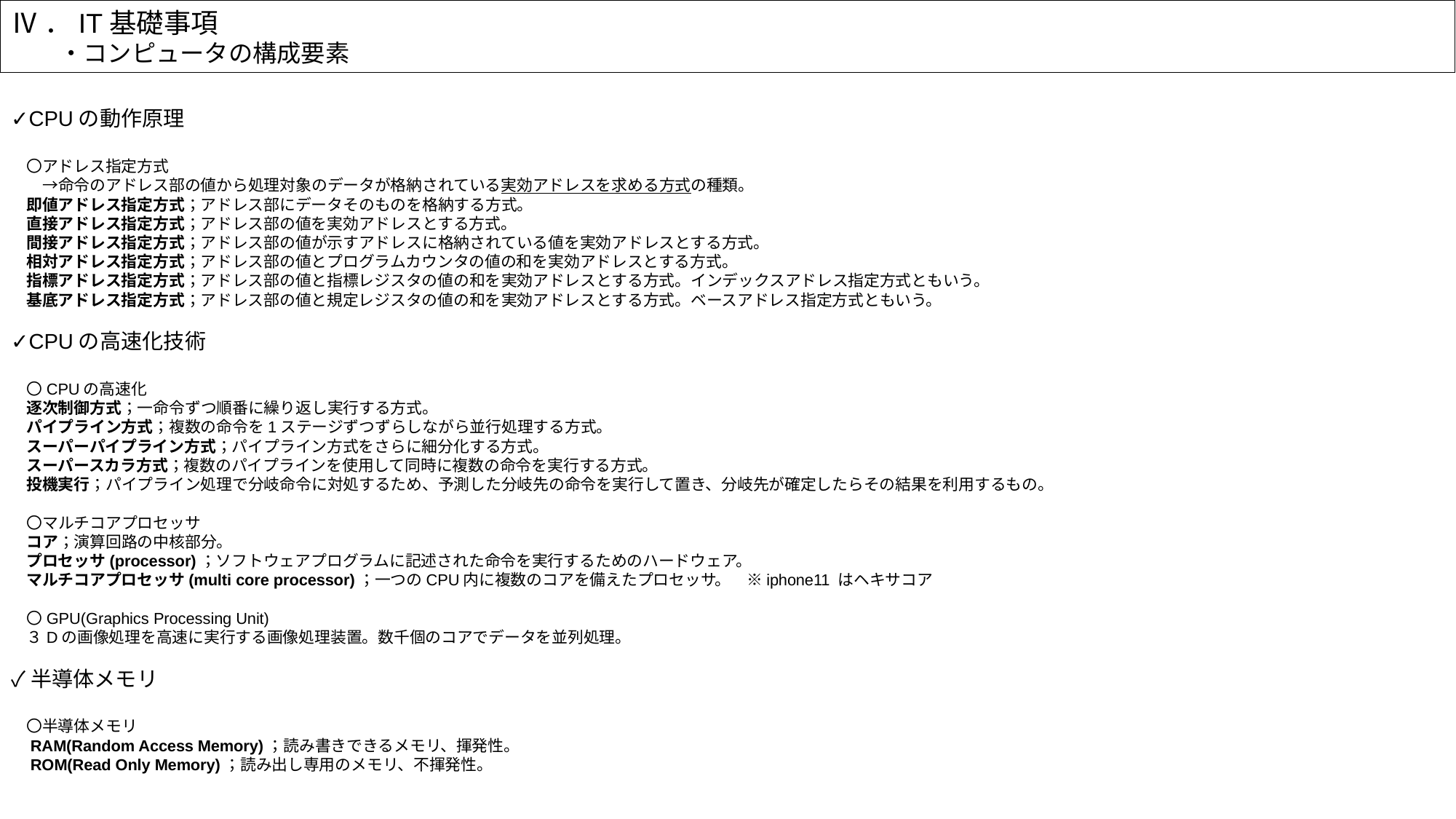

Ⅳ．IT基礎事項
　　・コンピュータの構成要素
✓CPUの動作原理

　〇アドレス指定方式
　　→命令のアドレス部の値から処理対象のデータが格納されている実効アドレスを求める方式の種類。
　即値アドレス指定方式；アドレス部にデータそのものを格納する方式。
　直接アドレス指定方式；アドレス部の値を実効アドレスとする方式。
　間接アドレス指定方式；アドレス部の値が示すアドレスに格納されている値を実効アドレスとする方式。
　相対アドレス指定方式；アドレス部の値とプログラムカウンタの値の和を実効アドレスとする方式。
　指標アドレス指定方式；アドレス部の値と指標レジスタの値の和を実効アドレスとする方式。インデックスアドレス指定方式ともいう。
　基底アドレス指定方式；アドレス部の値と規定レジスタの値の和を実効アドレスとする方式。ベースアドレス指定方式ともいう。

✓CPUの高速化技術

　〇CPUの高速化
　逐次制御方式；一命令ずつ順番に繰り返し実行する方式。
　パイプライン方式；複数の命令を1ステージずつずらしながら並行処理する方式。
　スーパーパイプライン方式；パイプライン方式をさらに細分化する方式。
　スーパースカラ方式；複数のパイプラインを使用して同時に複数の命令を実行する方式。
　投機実行；パイプライン処理で分岐命令に対処するため、予測した分岐先の命令を実行して置き、分岐先が確定したらその結果を利用するもの。

　〇マルチコアプロセッサ
　コア；演算回路の中核部分。
　プロセッサ(processor)；ソフトウェアプログラムに記述された命令を実行するためのハードウェア。
　マルチコアプロセッサ(multi core processor)；一つのCPU内に複数のコアを備えたプロセッサ。　※iphone11 はヘキサコア

　〇GPU(Graphics Processing Unit)
　３Dの画像処理を高速に実行する画像処理装置。数千個のコアでデータを並列処理。

✓半導体メモリ

　〇半導体メモリ
　RAM(Random Access Memory)；読み書きできるメモリ、揮発性。
　ROM(Read Only Memory)；読み出し専用のメモリ、不揮発性。